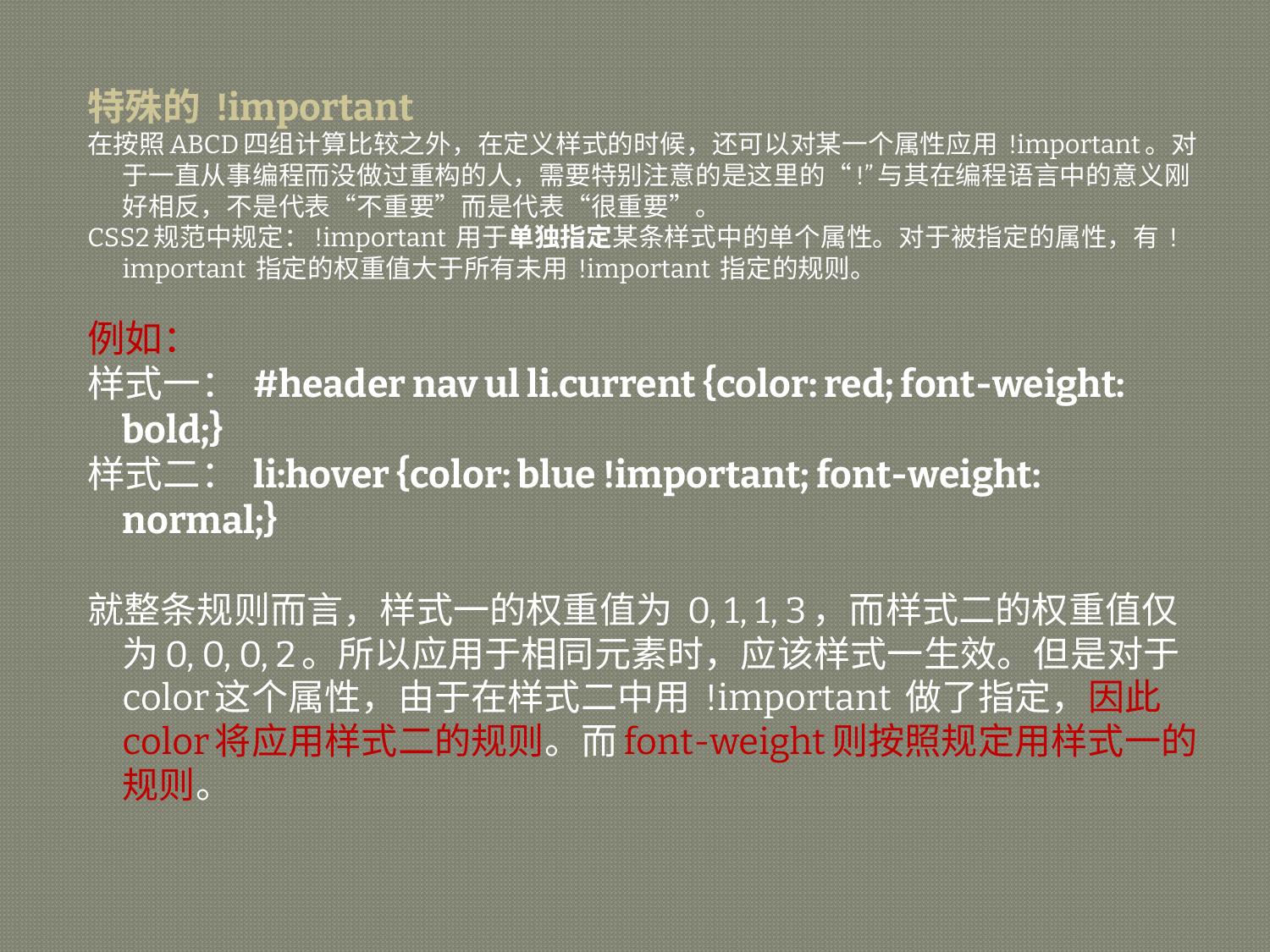

特殊的 !important
在按照ABCD四组计算比较之外，在定义样式的时候，还可以对某一个属性应用 !important。对于一直从事编程而没做过重构的人，需要特别注意的是这里的“!”与其在编程语言中的意义刚好相反，不是代表“不重要”而是代表“很重要”。
CSS2规范中规定：!important 用于单独指定某条样式中的单个属性。对于被指定的属性，有 !important 指定的权重值大于所有未用 !important 指定的规则。

例如：
样式一： #header nav ul li.current {color: red; font-weight: bold;}
样式二： li:hover {color: blue !important; font-weight: normal;}

就整条规则而言，样式一的权重值为 0, 1, 1, 3，而样式二的权重值仅为0, 0, 0, 2。所以应用于相同元素时，应该样式一生效。但是对于color这个属性，由于在样式二中用 !important 做了指定，因此color将应用样式二的规则。而font-weight则按照规定用样式一的规则。